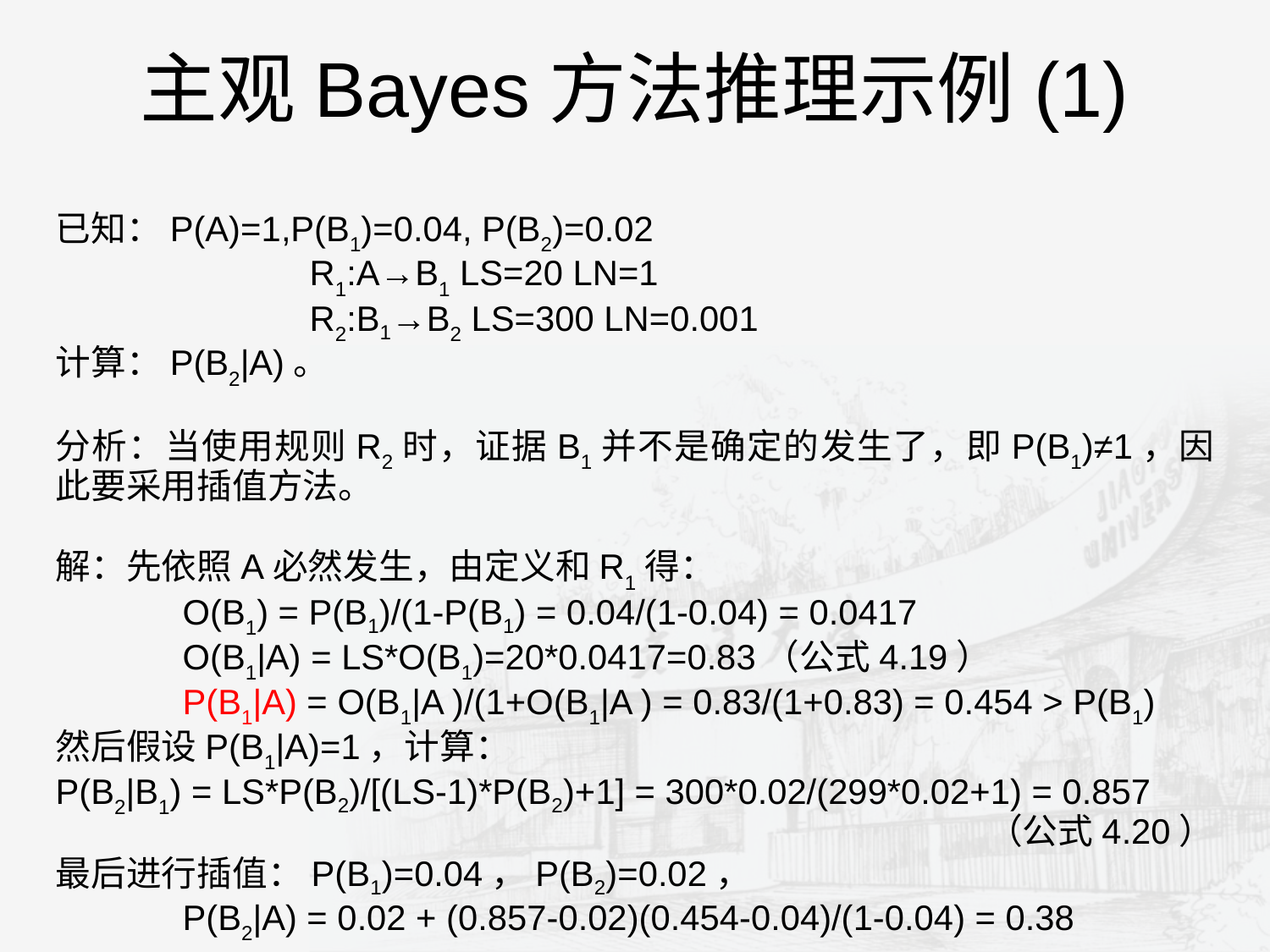

主观Bayes方法推理示例(1)
已知：P(A)=1,P(B1)=0.04, P(B2)=0.02
		R1:A→B1 LS=20 LN=1
		R2:B1→B2 LS=300 LN=0.001
计算：P(B2|A)。

分析：当使用规则R2时，证据B1并不是确定的发生了，即P(B1)≠1，因此要采用插值方法。

解：先依照A必然发生，由定义和R1得：
	O(B1) = P(B1)/(1-P(B1) = 0.04/(1-0.04) = 0.0417
	O(B1|A) = LS*O(B1)=20*0.0417=0.83（公式4.19）
	P(B1|A) = O(B1|A )/(1+O(B1|A ) = 0.83/(1+0.83) = 0.454 > P(B1)
然后假设P(B1|A)=1，计算：
P(B2|B1) = LS*P(B2)/[(LS-1)*P(B2)+1] = 300*0.02/(299*0.02+1) = 0.857
（公式4.20）
最后进行插值：P(B1)=0.04，P(B2)=0.02，
	P(B2|A) = 0.02 + (0.857-0.02)(0.454-0.04)/(1-0.04) = 0.38
61